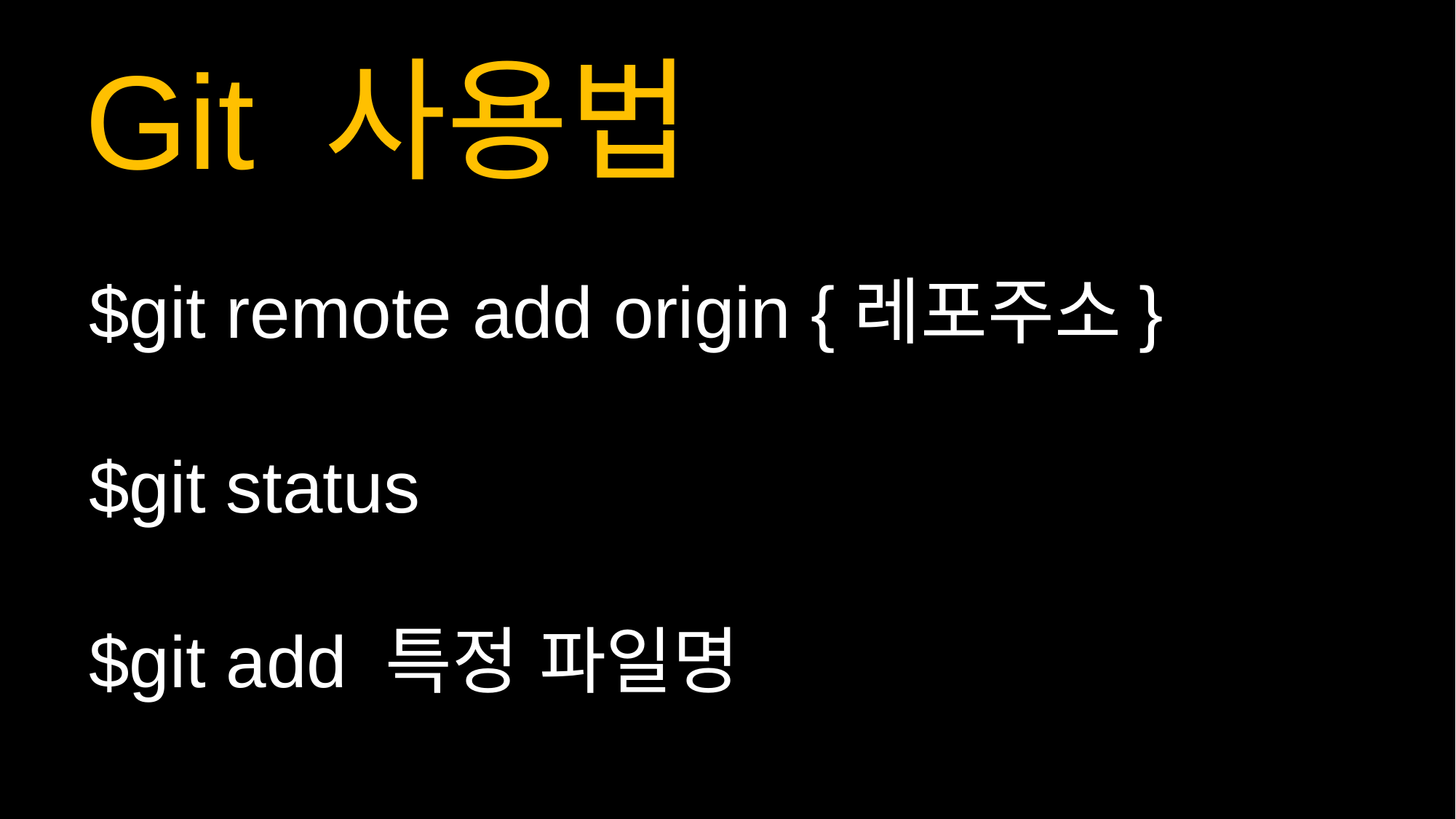

Git 사용법
$git remote add origin {레포주소}

$git status

$git add 특정 파일명